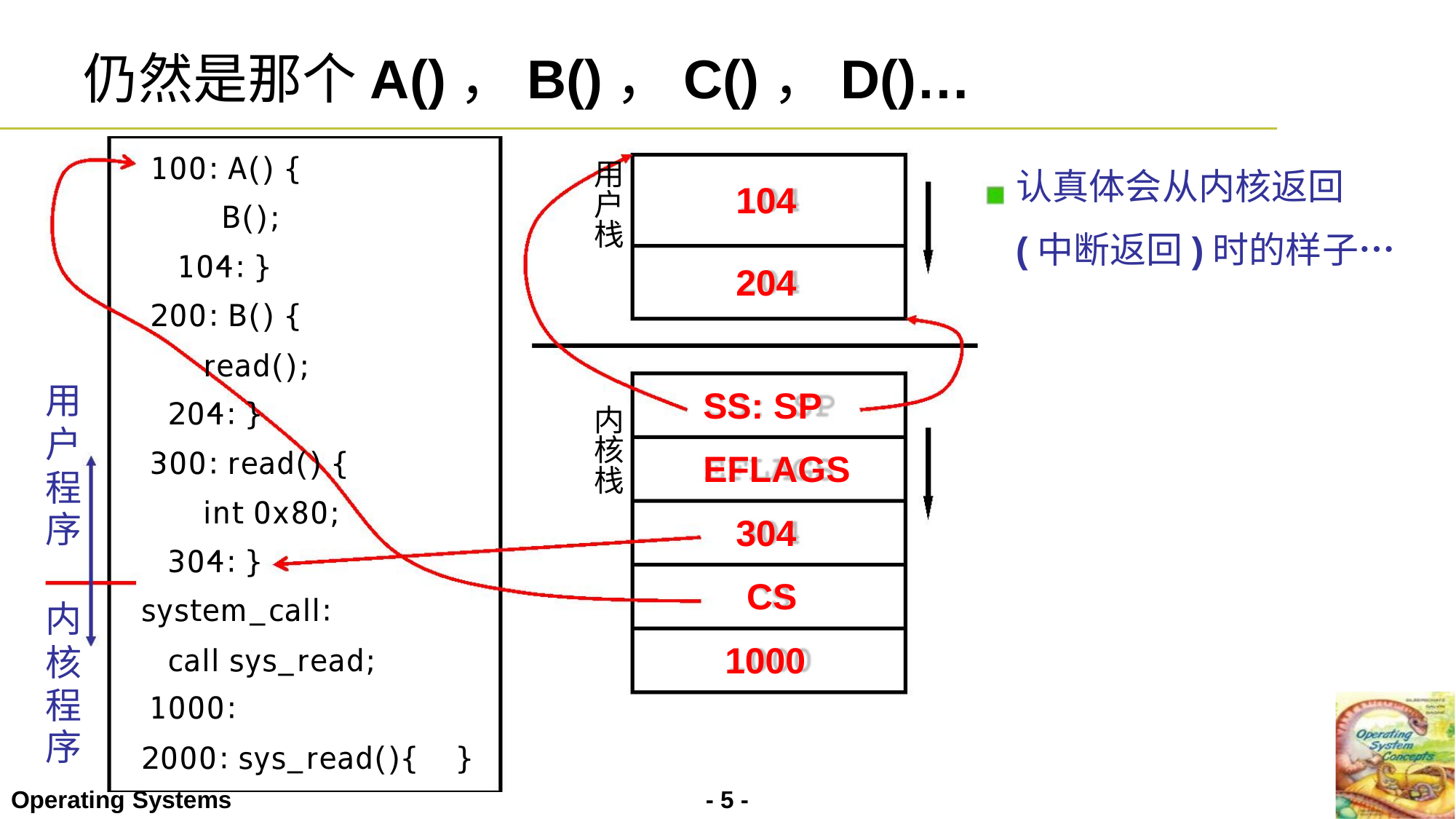

仍然是那个A()，B()，C()，D()…

100: A() {
用
户
栈
认真体会从内核返回
104

B();
(中断返回)时的样子…
104: }
204
200: B() {
read();
用
户
程
序
SS: SP
EFLAGS
304
204: }
内
核
栈
300: read() {
int 0x80;
304: }
CS
system_call:
call sys_read;
内
核
1000
程 1000:
序

2000: sys_read(){ }
- 5 -
Operating Systems